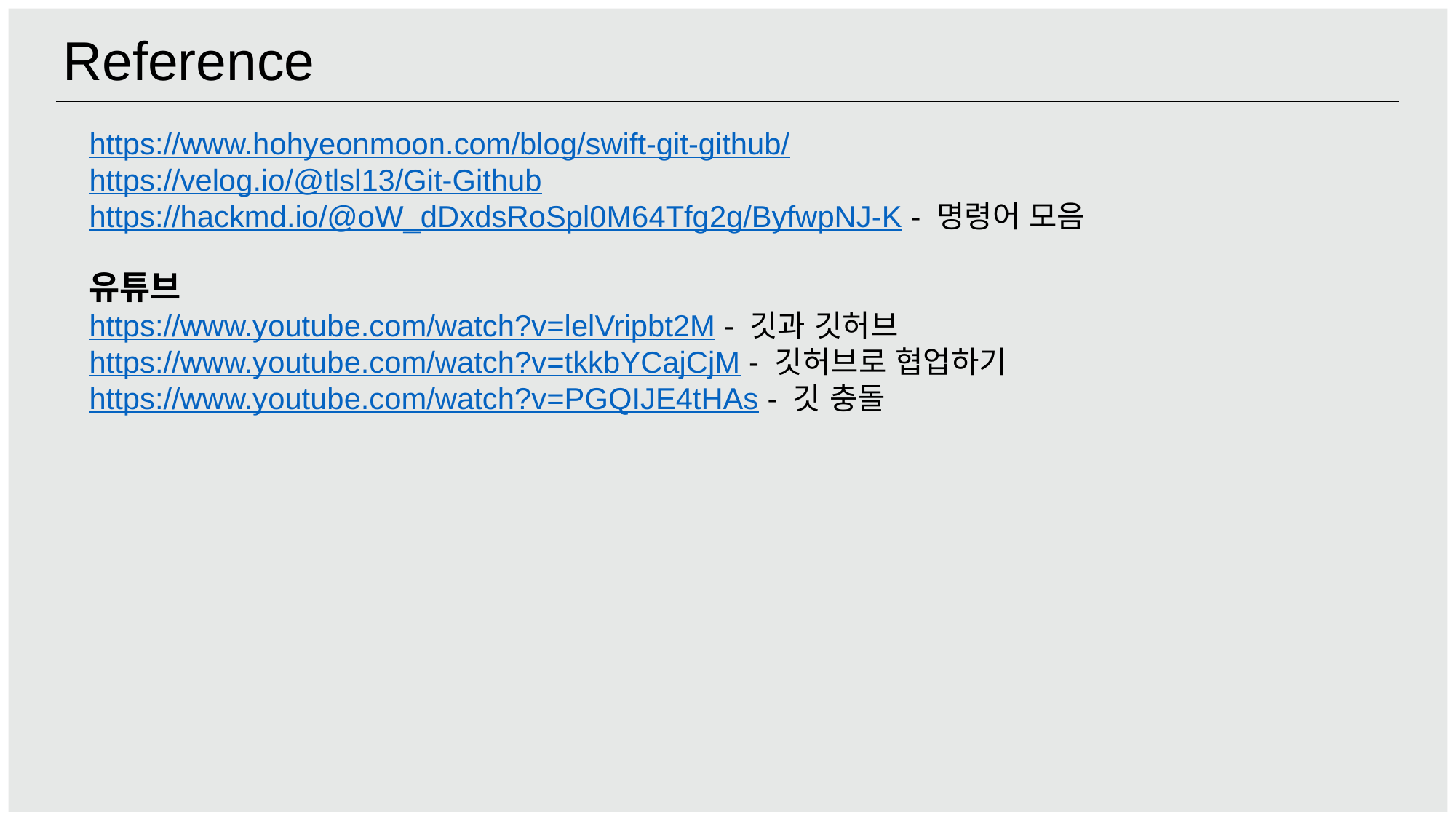

Reference
https://www.hohyeonmoon.com/blog/swift-git-github/
https://velog.io/@tlsl13/Git-Github
https://hackmd.io/@oW_dDxdsRoSpl0M64Tfg2g/ByfwpNJ-K - 명령어 모음

유튜브
https://www.youtube.com/watch?v=lelVripbt2M - 깃과 깃허브
https://www.youtube.com/watch?v=tkkbYCajCjM - 깃허브로 협업하기
https://www.youtube.com/watch?v=PGQIJE4tHAs - 깃 충돌